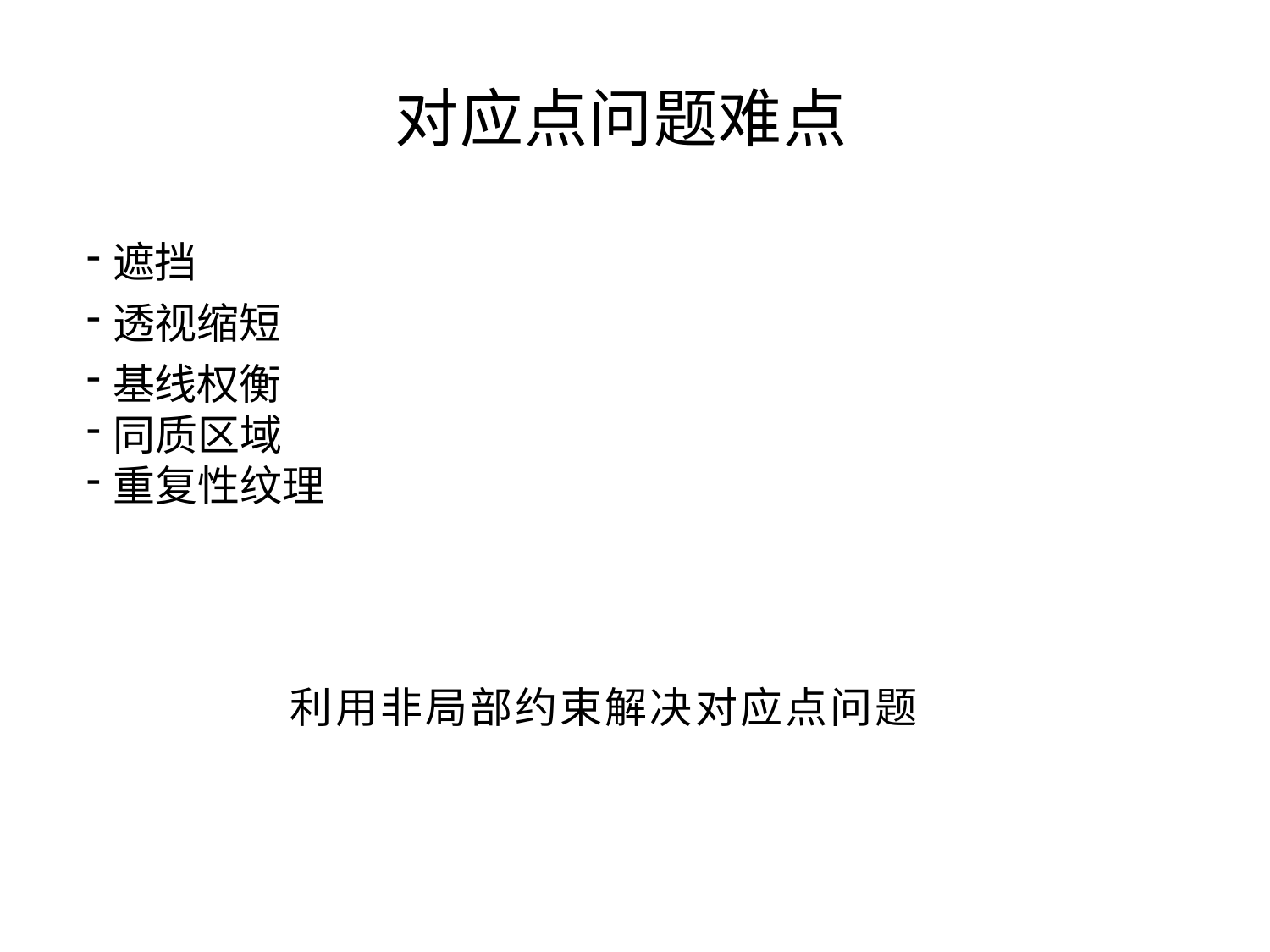

# 对应点问题难点
遮挡
透视缩短
基线权衡
同质区域
重复性纹理
利用非局部约束解决对应点问题